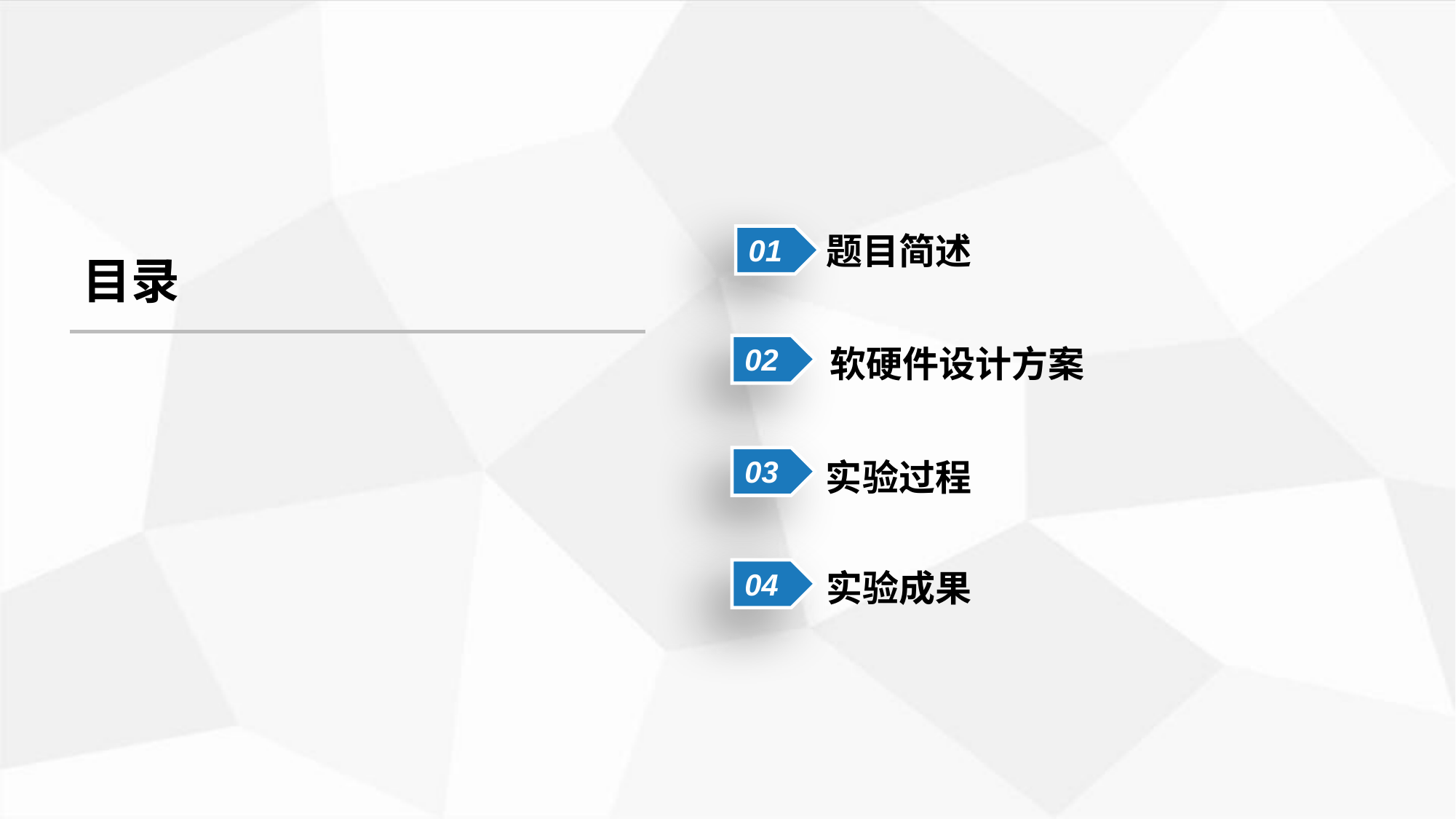

题目简述

01
# 目录

02
软硬件设计方案

03
实验过程

04
实验成果